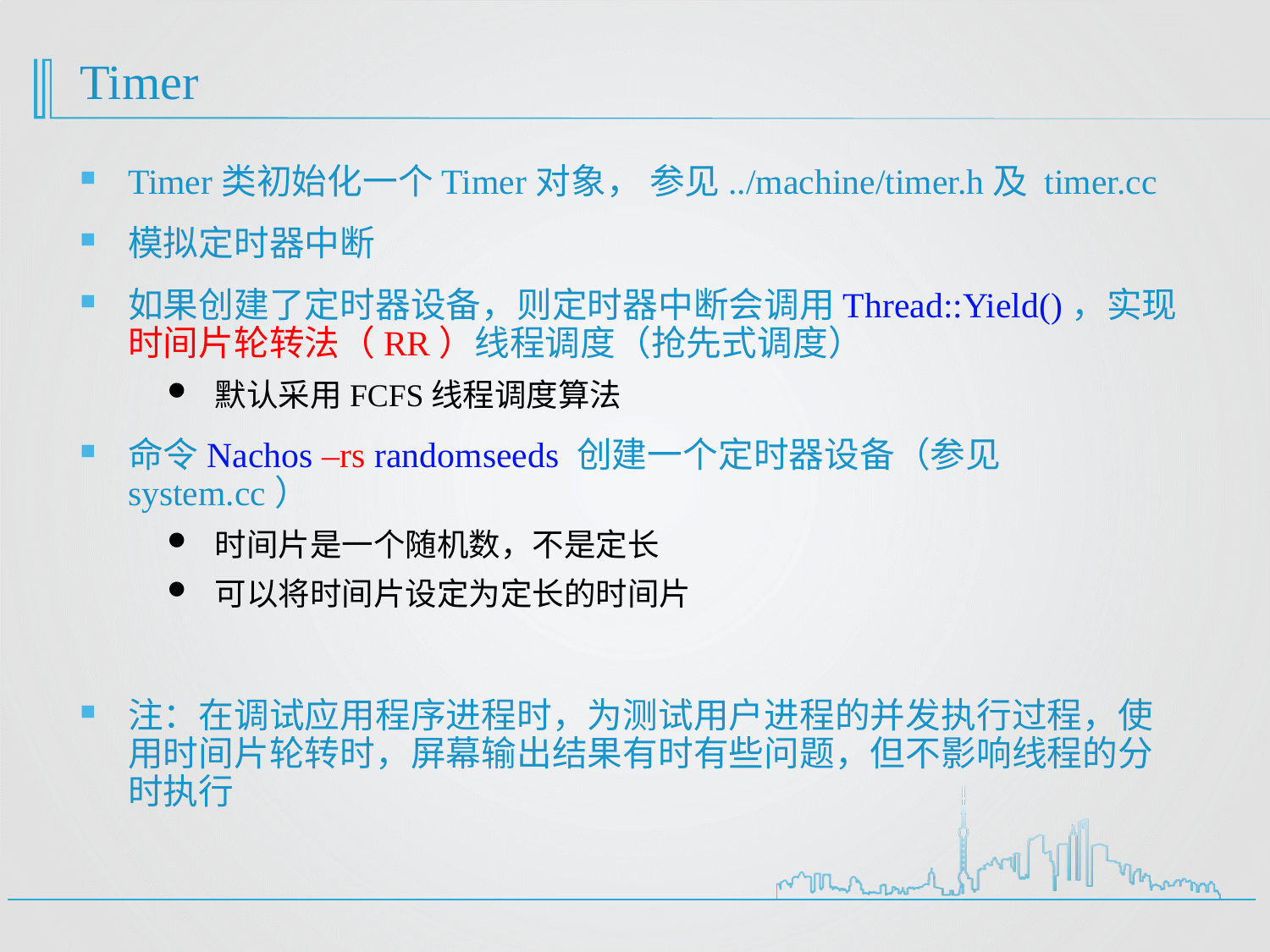

# Timer
Timer类初始化一个Timer对象， 参见../machine/timer.h及 timer.cc
模拟定时器中断
如果创建了定时器设备，则定时器中断会调用Thread::Yield()，实现时间片轮转法（RR）线程调度（抢先式调度）
默认采用FCFS线程调度算法
命令Nachos –rs randomseeds 创建一个定时器设备（参见system.cc）
时间片是一个随机数，不是定长
可以将时间片设定为定长的时间片

注：在调试应用程序进程时，为测试用户进程的并发执行过程，使用时间片轮转时，屏幕输出结果有时有些问题，但不影响线程的分时执行